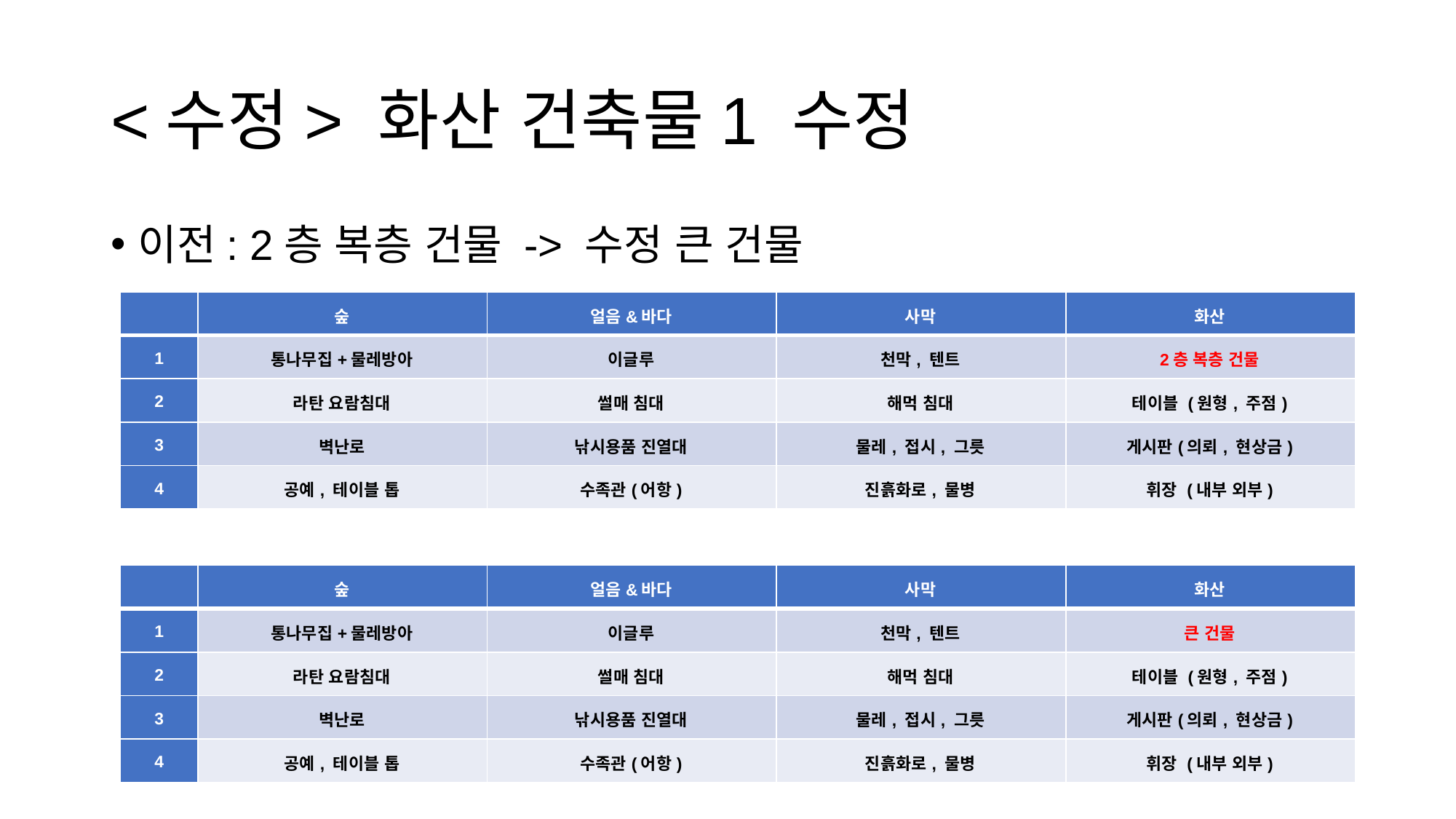

# <수정> 화산 건축물1 수정
이전: 2층 복층 건물 -> 수정 큰 건물
|  | 숲 | 얼음&바다 | 사막 | 화산 |
| --- | --- | --- | --- | --- |
| 1 | 통나무집+물레방아 | 이글루 | 천막, 텐트 | 2층 복층 건물 |
| 2 | 라탄 요람침대 | 썰매 침대 | 해먹 침대 | 테이블 (원형, 주점) |
| 3 | 벽난로 | 낚시용품 진열대 | 물레, 접시, 그릇 | 게시판(의뢰, 현상금) |
| 4 | 공예, 테이블 톱 | 수족관(어항) | 진흙화로, 물병 | 휘장 (내부 외부) |
|  | 숲 | 얼음&바다 | 사막 | 화산 |
| --- | --- | --- | --- | --- |
| 1 | 통나무집+물레방아 | 이글루 | 천막, 텐트 | 큰 건물 |
| 2 | 라탄 요람침대 | 썰매 침대 | 해먹 침대 | 테이블 (원형, 주점) |
| 3 | 벽난로 | 낚시용품 진열대 | 물레, 접시, 그릇 | 게시판(의뢰, 현상금) |
| 4 | 공예, 테이블 톱 | 수족관(어항) | 진흙화로, 물병 | 휘장 (내부 외부) |